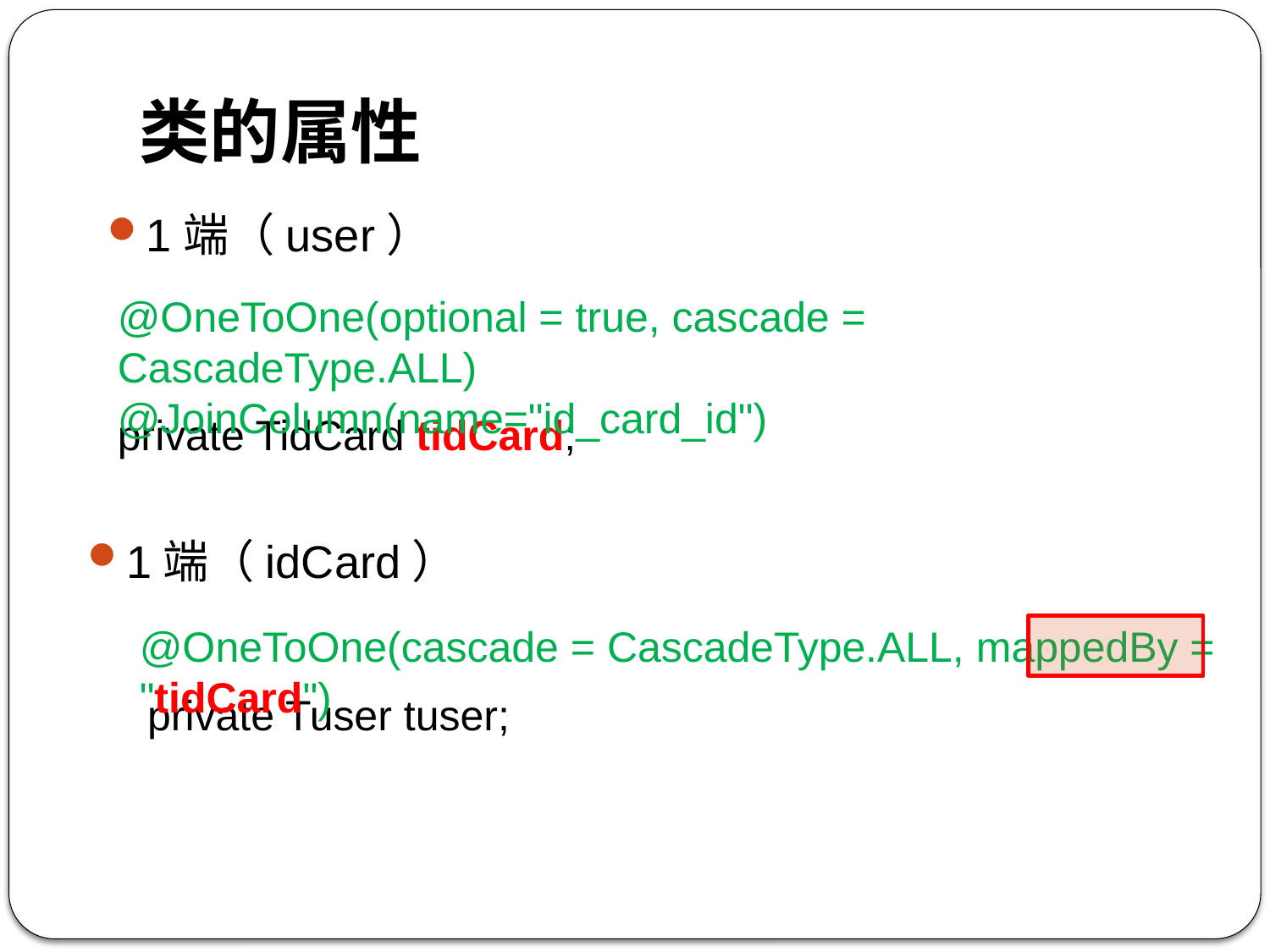

# 类的属性
1端（user）
@OneToOne(optional = true, cascade = CascadeType.ALL)
@JoinColumn(name="id_card_id")
private TidCard tidCard;
1端（idCard）
@OneToOne(cascade = CascadeType.ALL, mappedBy = "tidCard")

private Tuser tuser;